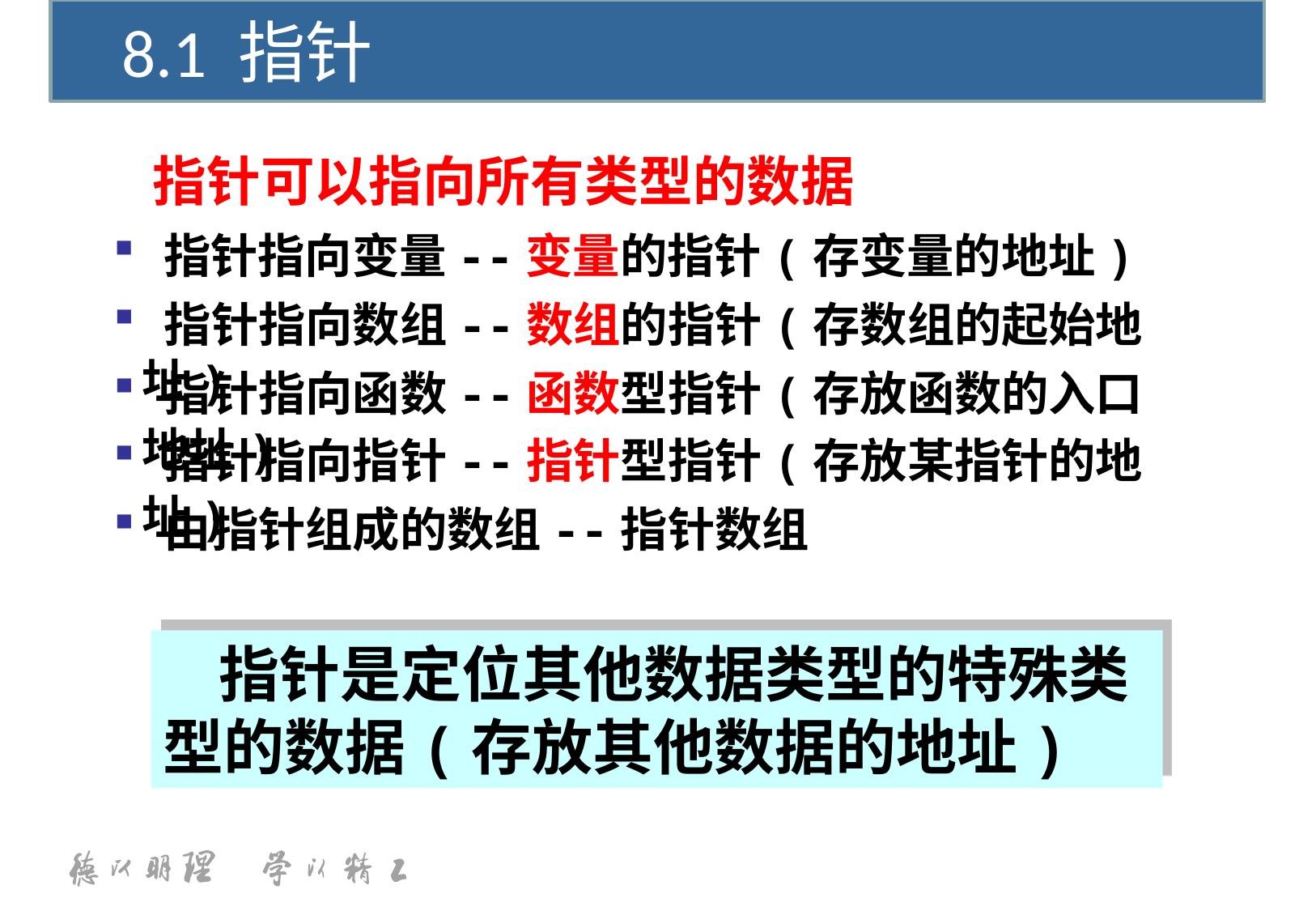

8.1 指针
  指针可以指向所有类型的数据
 指针指向变量--变量的指针(存变量的地址)
 指针指向数组--数组的指针(存数组的起始地址)
 指针指向函数--函数型指针(存放函数的入口地址)
 指针指向指针--指针型指针(存放某指针的地址)
 由指针组成的数组--指针数组
   指针是定位其他数据类型的特殊类型的数据(存放其他数据的地址)
47